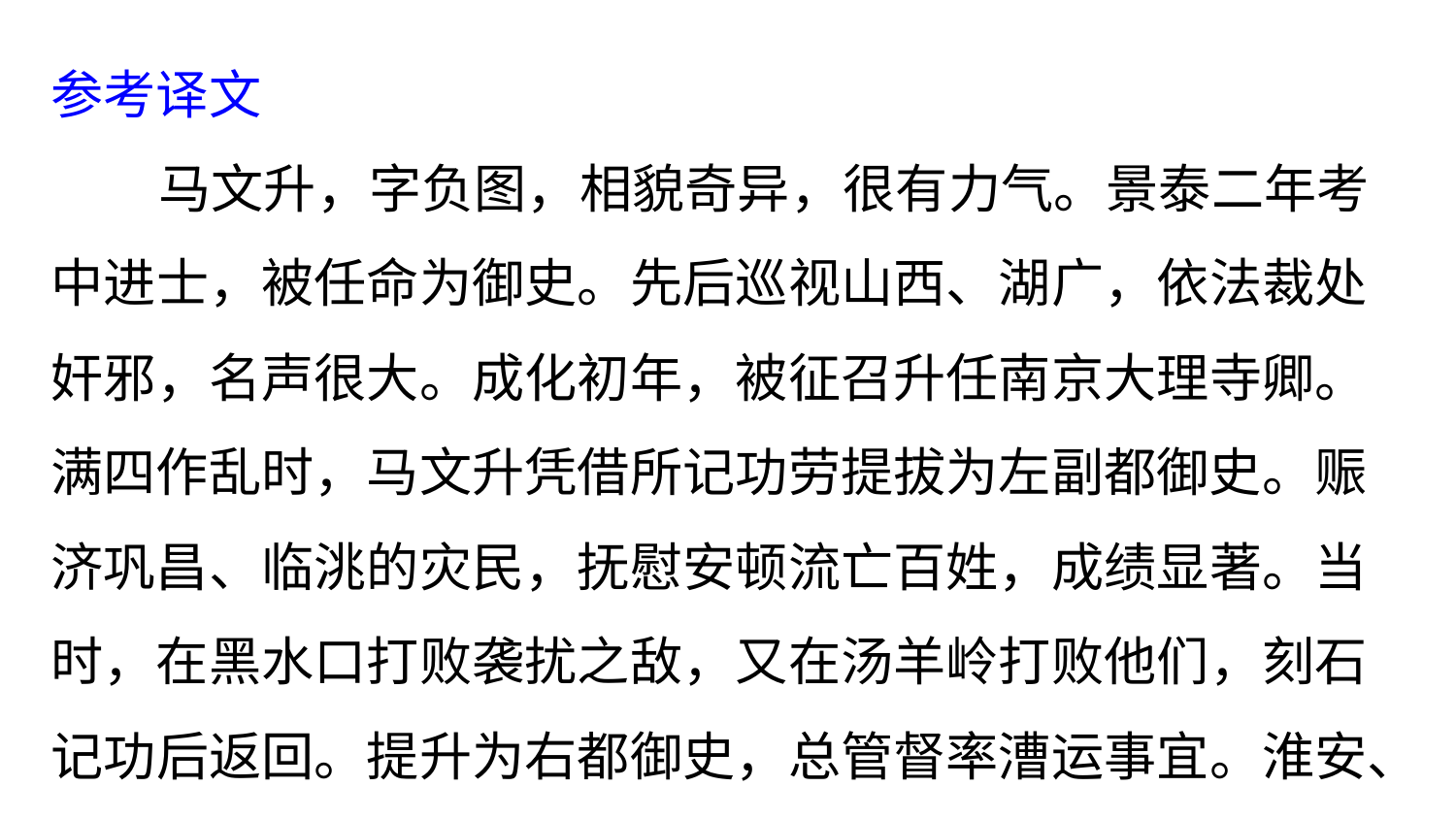

参考译文
        马文升，字负图，相貌奇异，很有力气。景泰二年考中进士，被任命为御史。先后巡视山西、湖广，依法裁处奸邪，名声很大。成化初年，被征召升任南京大理寺卿。满四作乱时，马文升凭借所记功劳提拔为左副都御史。赈济巩昌、临洮的灾民，抚慰安顿流亡百姓，成绩显著。当时，在黑水口打败袭扰之敌，又在汤羊岭打败他们，刻石记功后返回。提升为右都御史，总管督率漕运事宜。淮安、